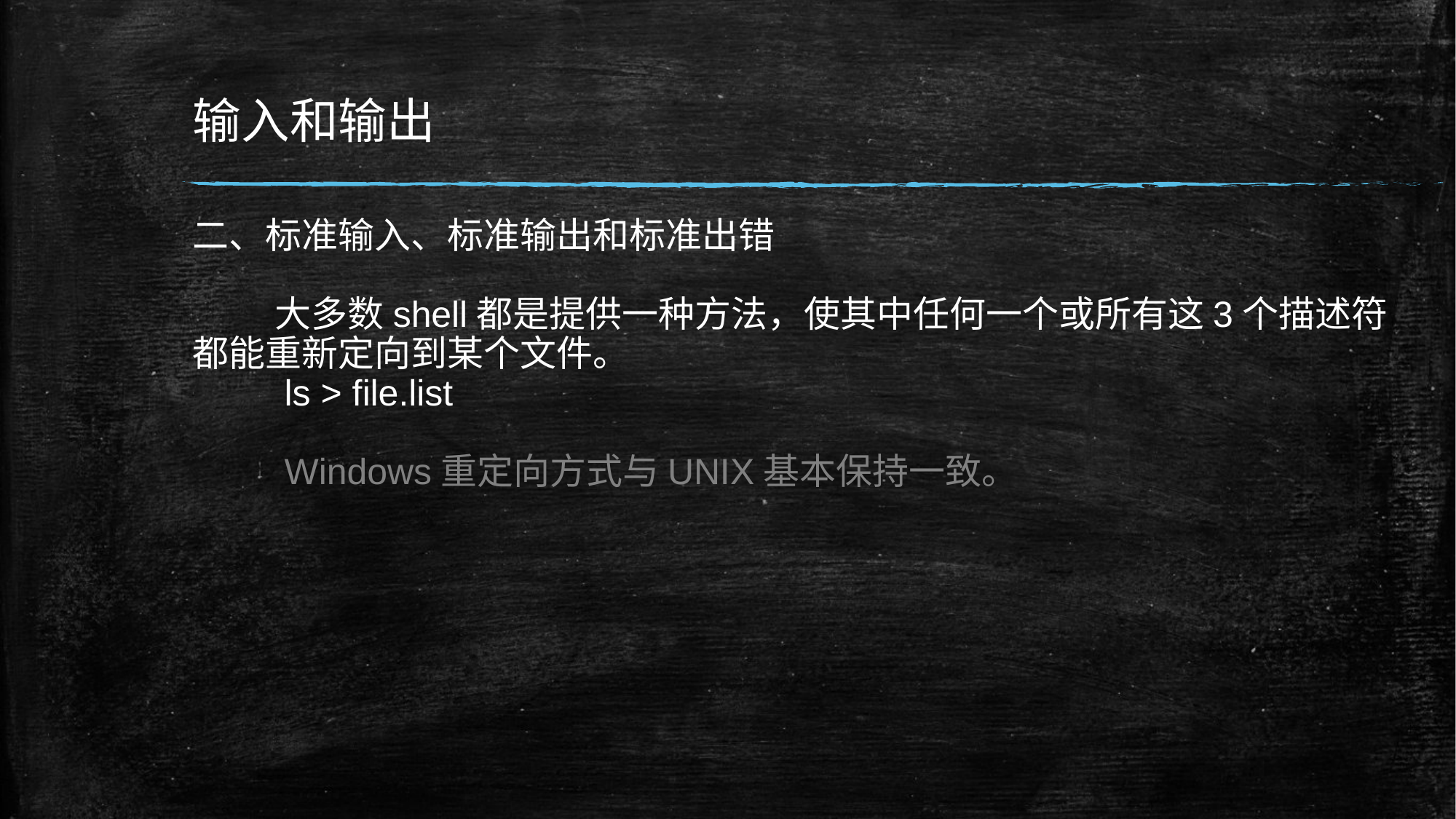

# 输入和输出
二、标准输入、标准输出和标准出错

         大多数shell都是提供一种方法，使其中任何一个或所有这3个描述符都能重新定向到某个文件。
         ls > file.list

         Windows重定向方式与UNIX基本保持一致。